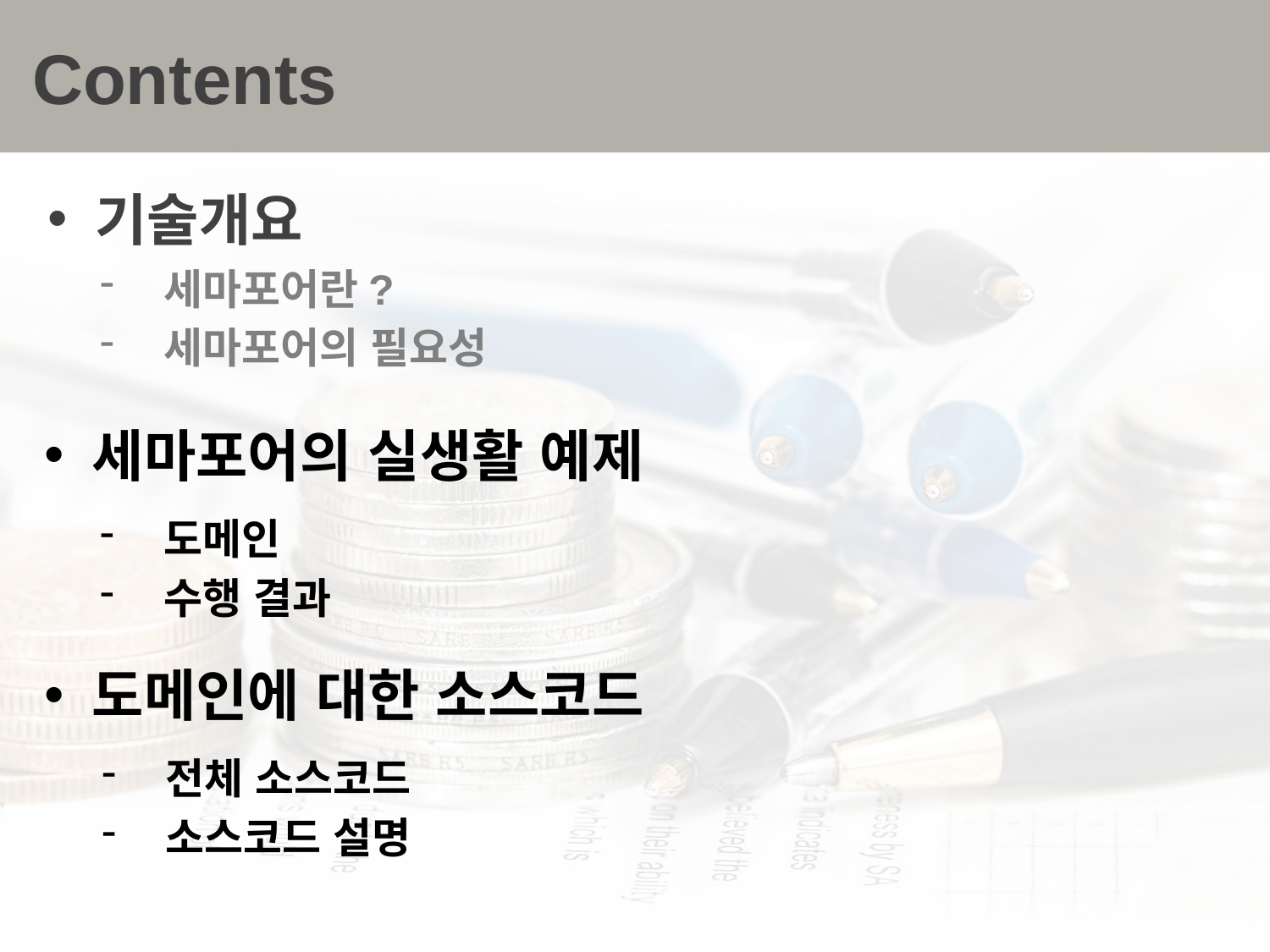

# Contents
기술개요
세마포어란?
세마포어의 필요성
세마포어의 실생활 예제
도메인
수행 결과
도메인에 대한 소스코드
전체 소스코드
소스코드 설명